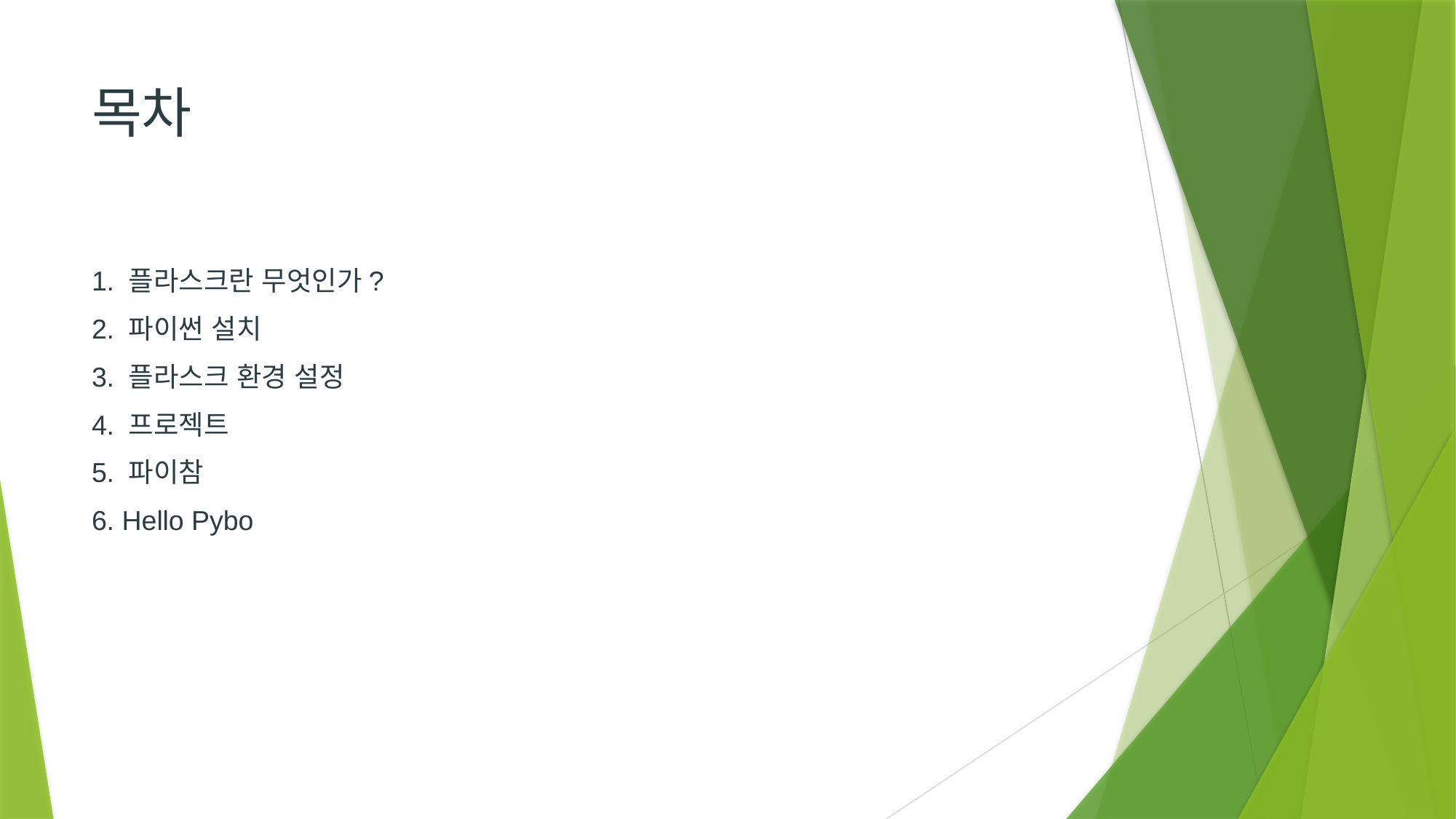

# 목차
1. 플라스크란 무엇인가?
2. 파이썬 설치
3. 플라스크 환경 설정
4. 프로젝트
5. 파이참
6. Hello Pybo